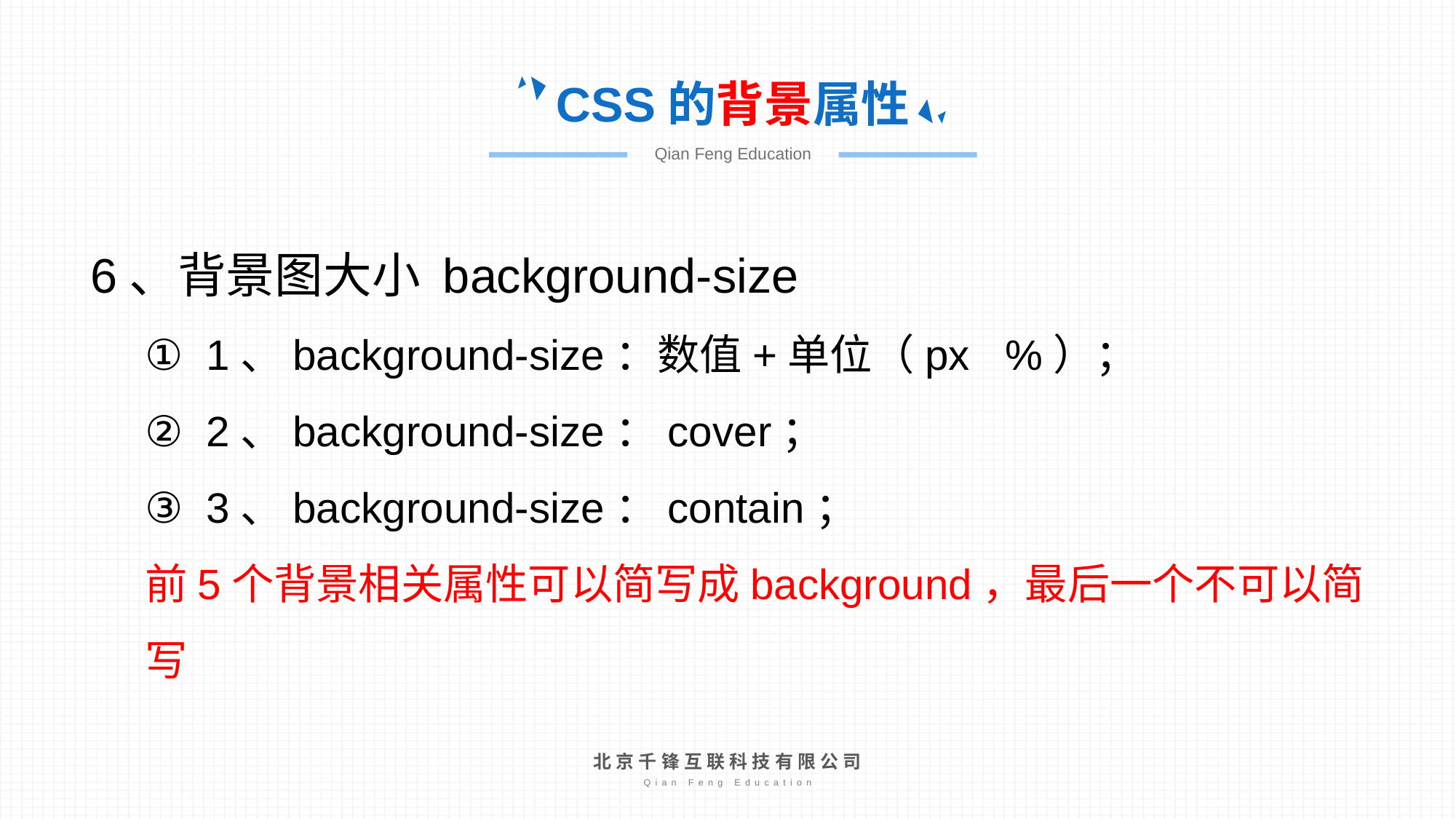

CSS的背景属性

Qian Feng Education

6、背景图大小 background-size
1、background-size：数值+单位（px   %）；
2、background-size：cover；
3、background-size：contain；
前5个背景相关属性可以简写成background，最后一个不可以简写
北京千锋互联科技有限公司
Qian Feng Education